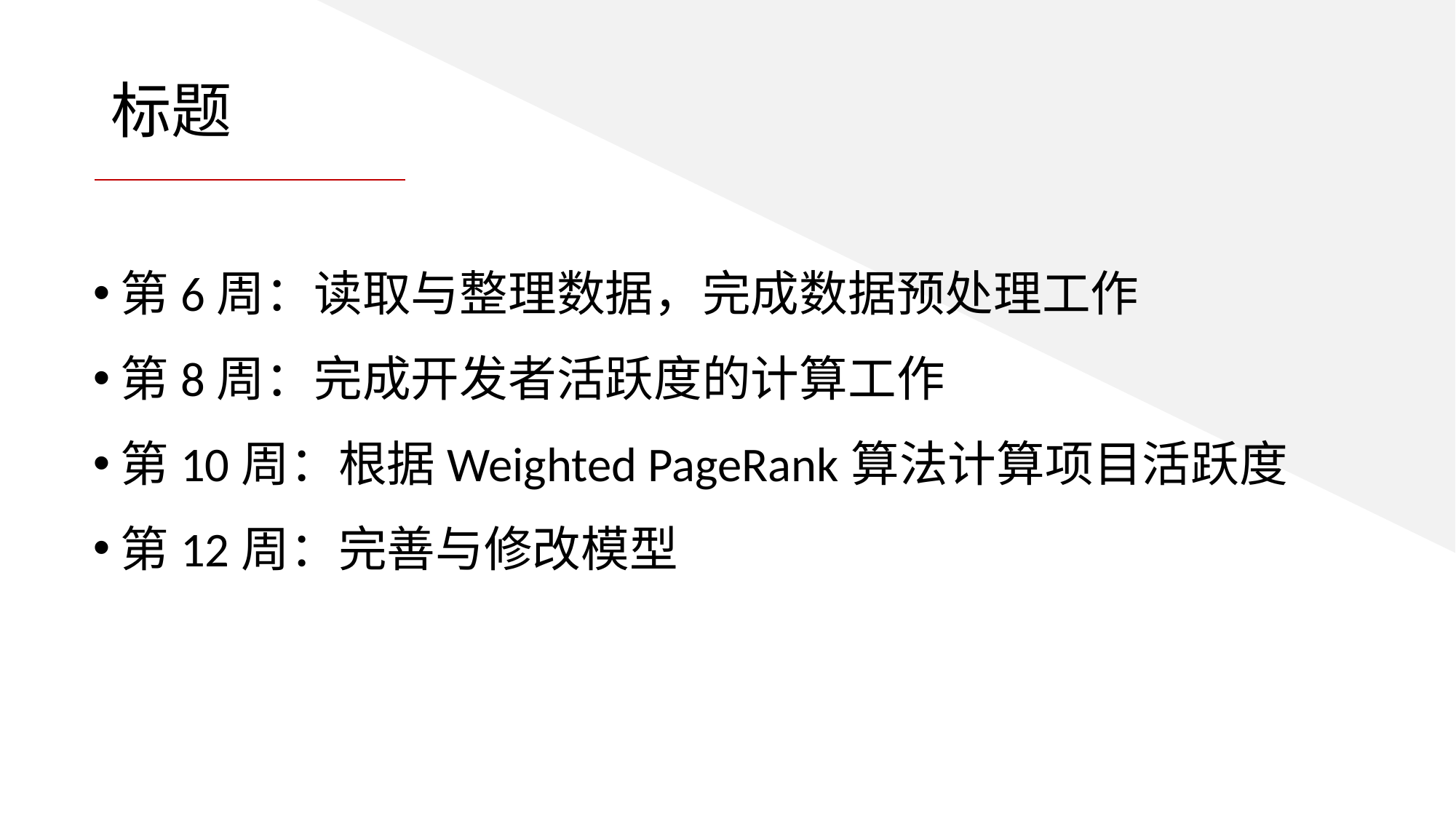

# 标题

第6周：读取与整理数据，完成数据预处理工作
第8周：完成开发者活跃度的计算工作
第10周：根据Weighted PageRank算法计算项目活跃度
第12周：完善与修改模型